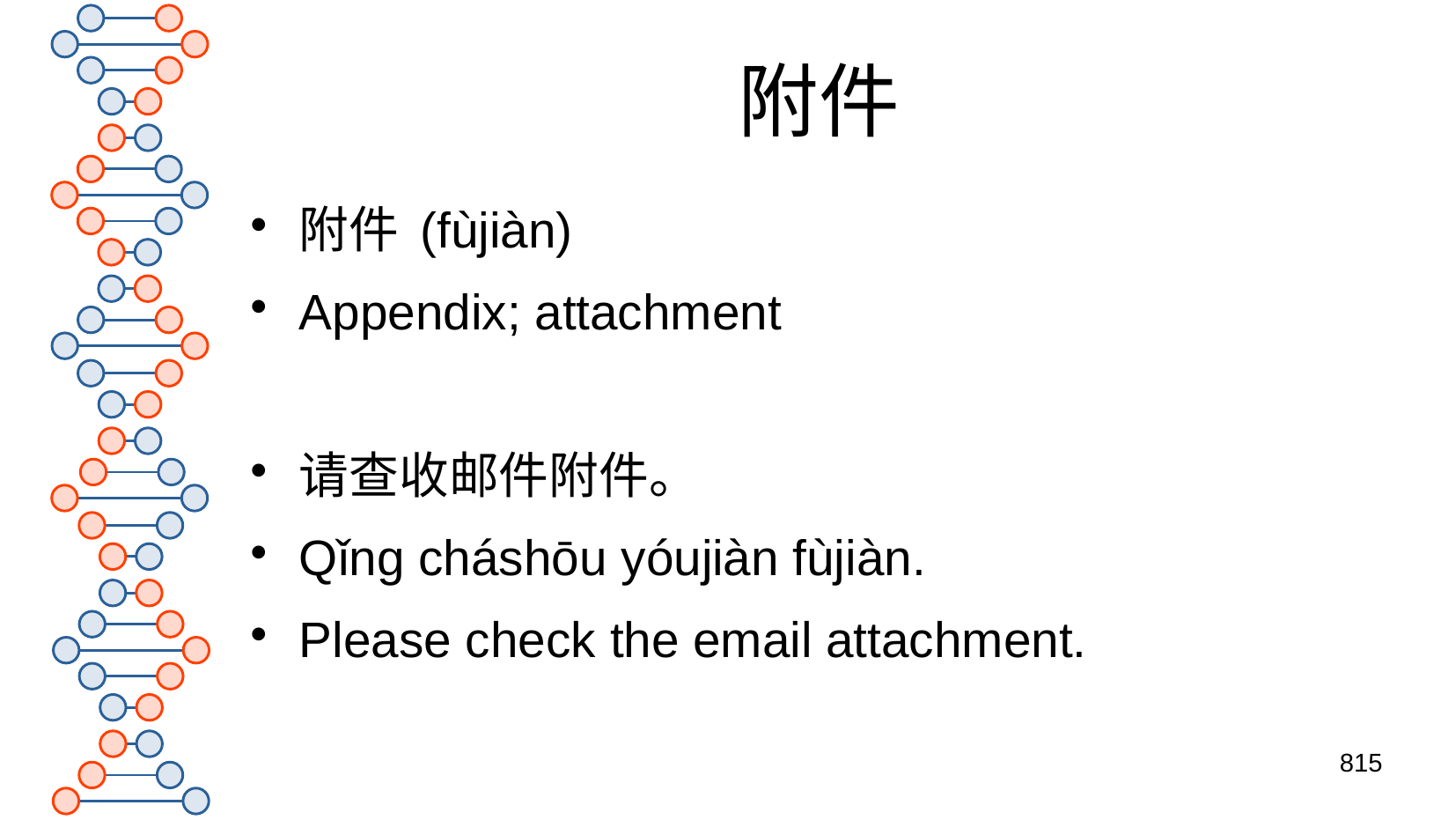

# 附件
附件 (fùjiàn)
Appendix; attachment

请查收邮件附件。
Qǐng cháshōu yóujiàn fùjiàn.
Please check the email attachment.

815